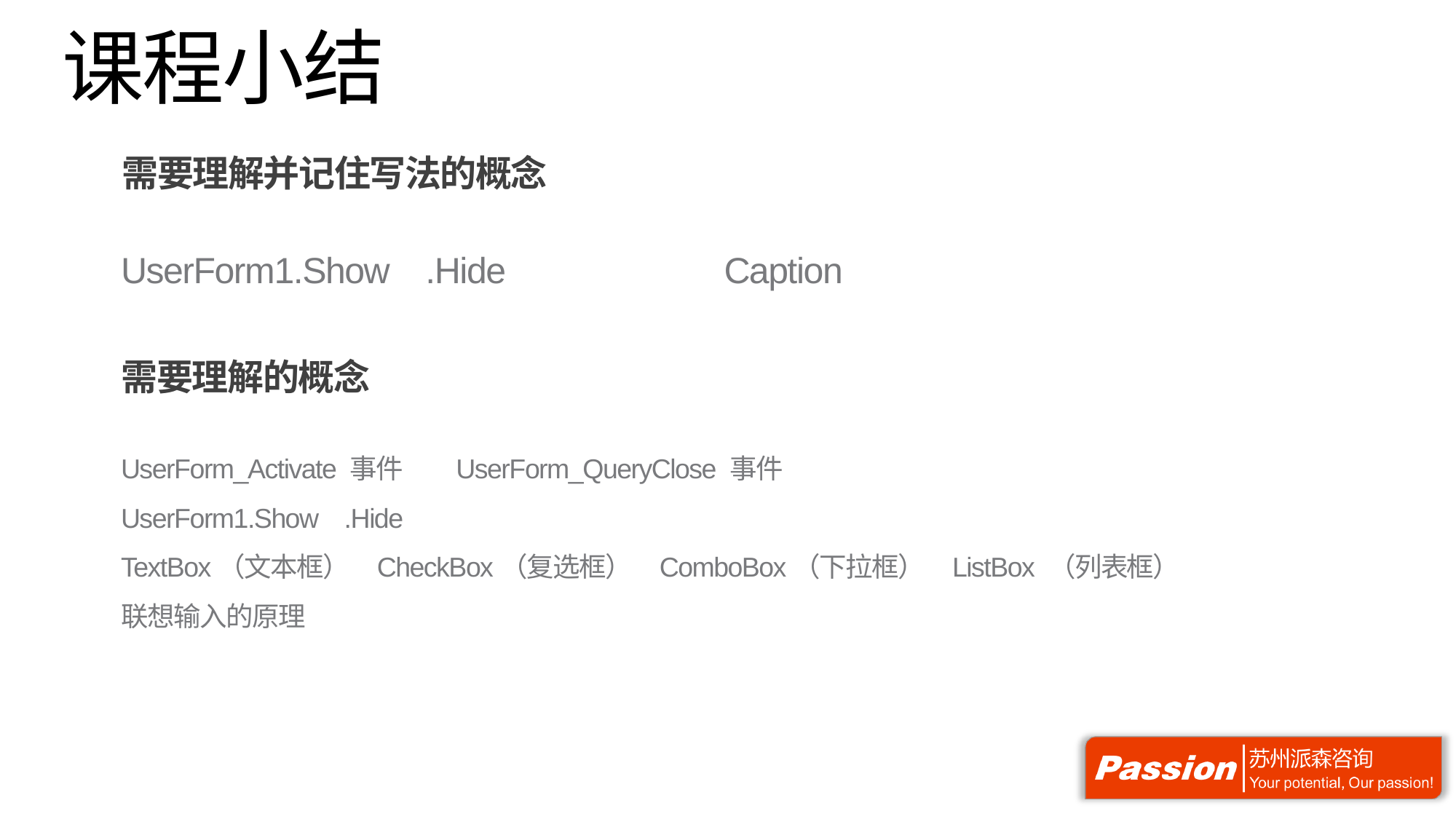

# 课程小结
需要理解并记住写法的概念
Caption
UserForm1.Show    .Hide
需要理解的概念
UserForm_Activate 事件         UserForm_QueryClose 事件
UserForm1.Show    .Hide
TextBox（文本框）    CheckBox（复选框）    ComboBox（下拉框）    ListBox （列表框）
联想输入的原理